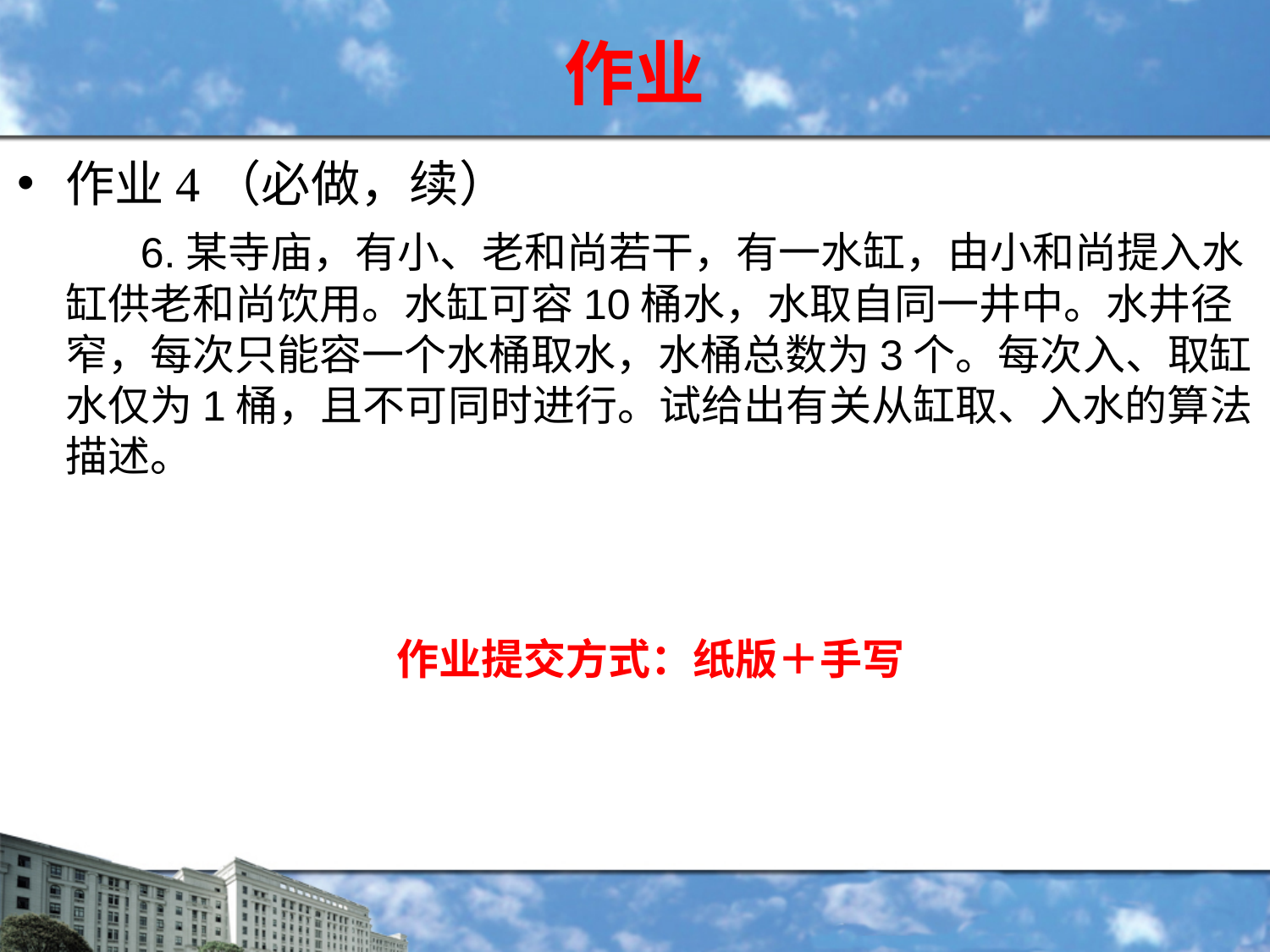

# 作业
作业4（必做，续）
          6.某寺庙，有小、老和尚若干，有一水缸，由小和尚提入水缸供老和尚饮用。水缸可容10桶水，水取自同一井中。水井径窄，每次只能容一个水桶取水，水桶总数为3个。每次入、取缸水仅为1桶，且不可同时进行。试给出有关从缸取、入水的算法描述。

作业提交方式：纸版＋手写